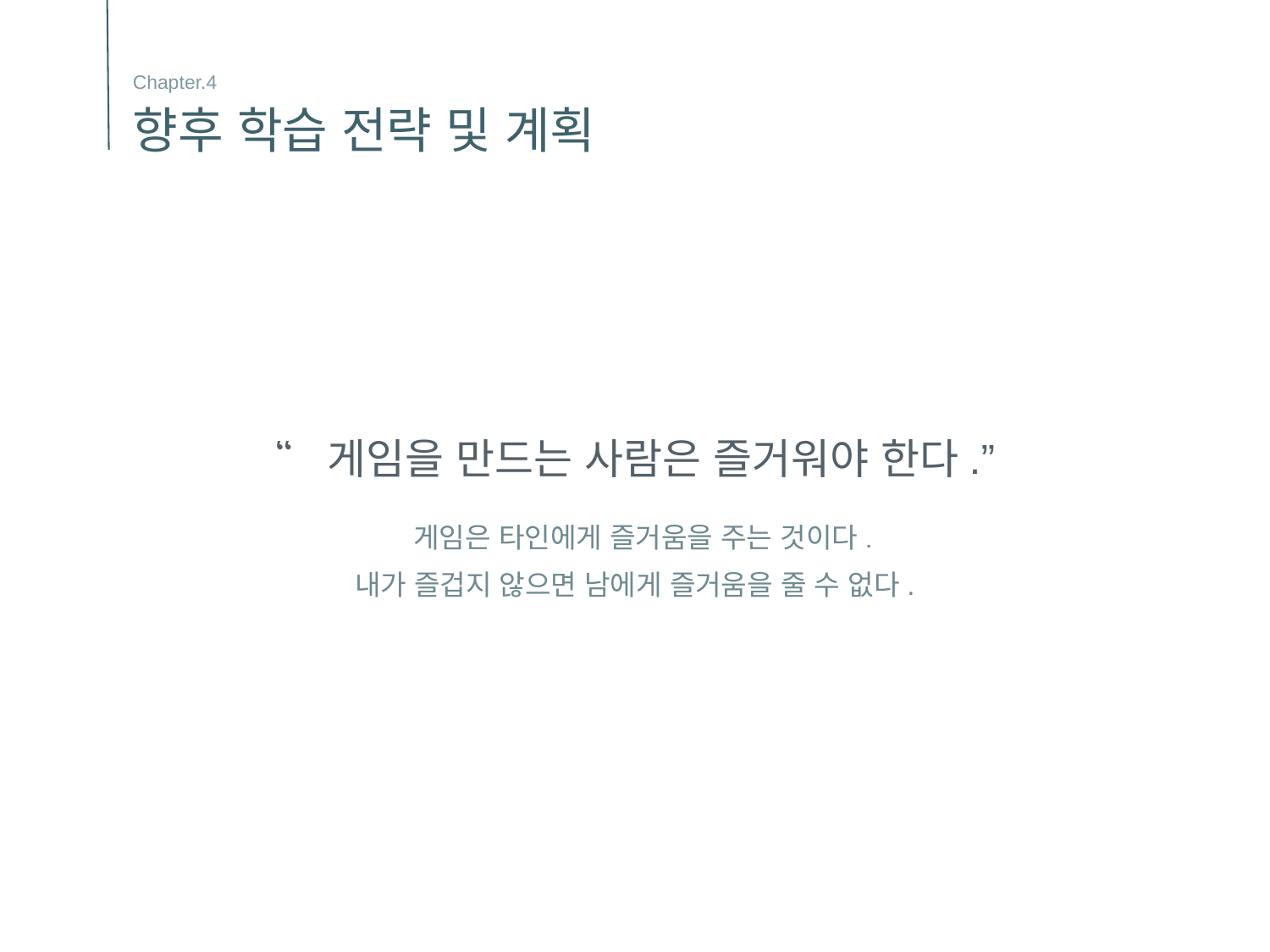

Chapter.4
향후 학습 전략 및 계획

“게임을 만드는 사람은 즐거워야 한다.”

 게임은 타인에게 즐거움을 주는 것이다.
내가 즐겁지 않으면 남에게 즐거움을 줄 수 없다.